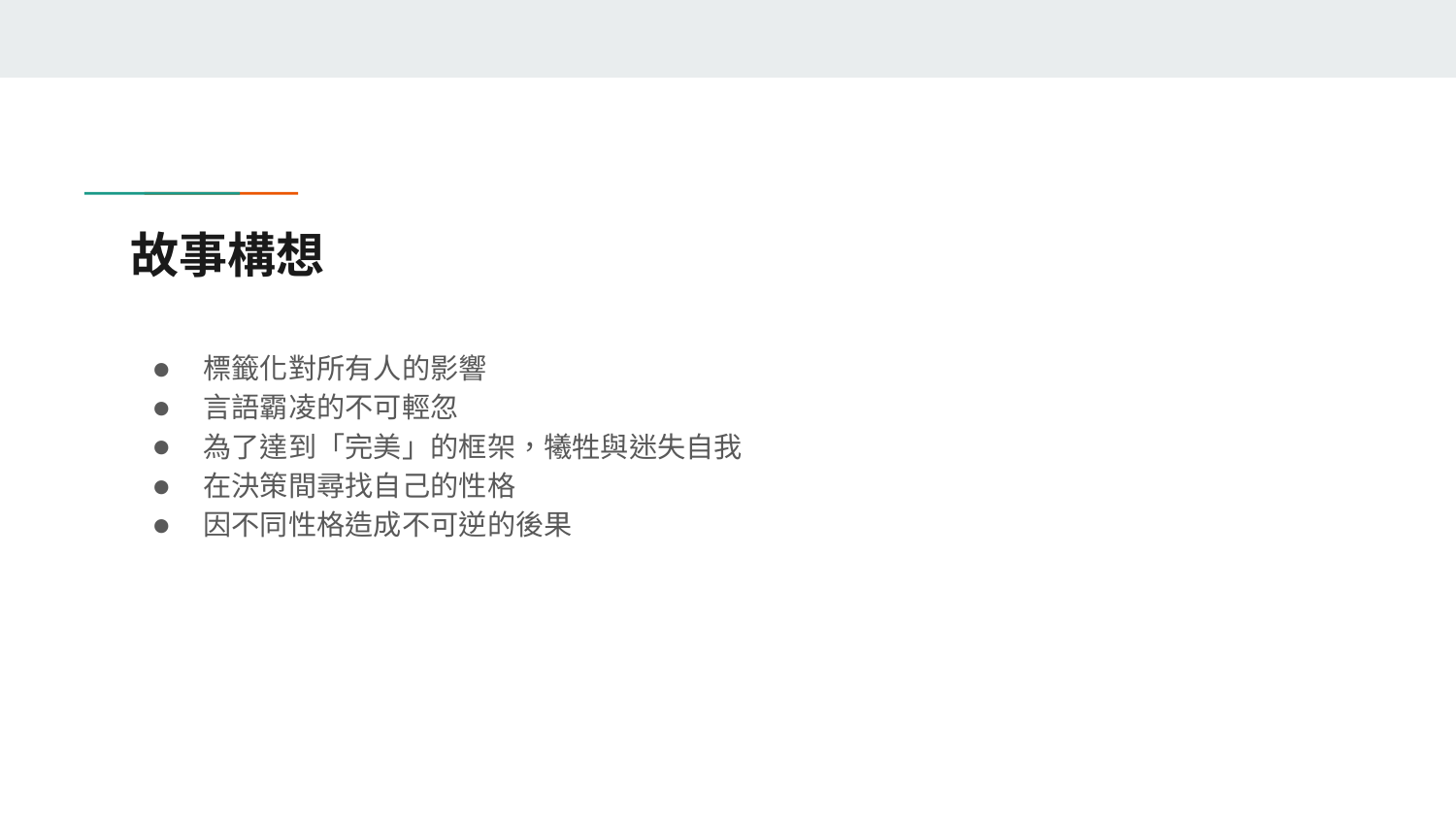

# 故事構想
標籤化對所有人的影響
言語霸凌的不可輕忽
為了達到「完美」的框架，犧牲與迷失自我
在決策間尋找自己的性格
因不同性格造成不可逆的後果